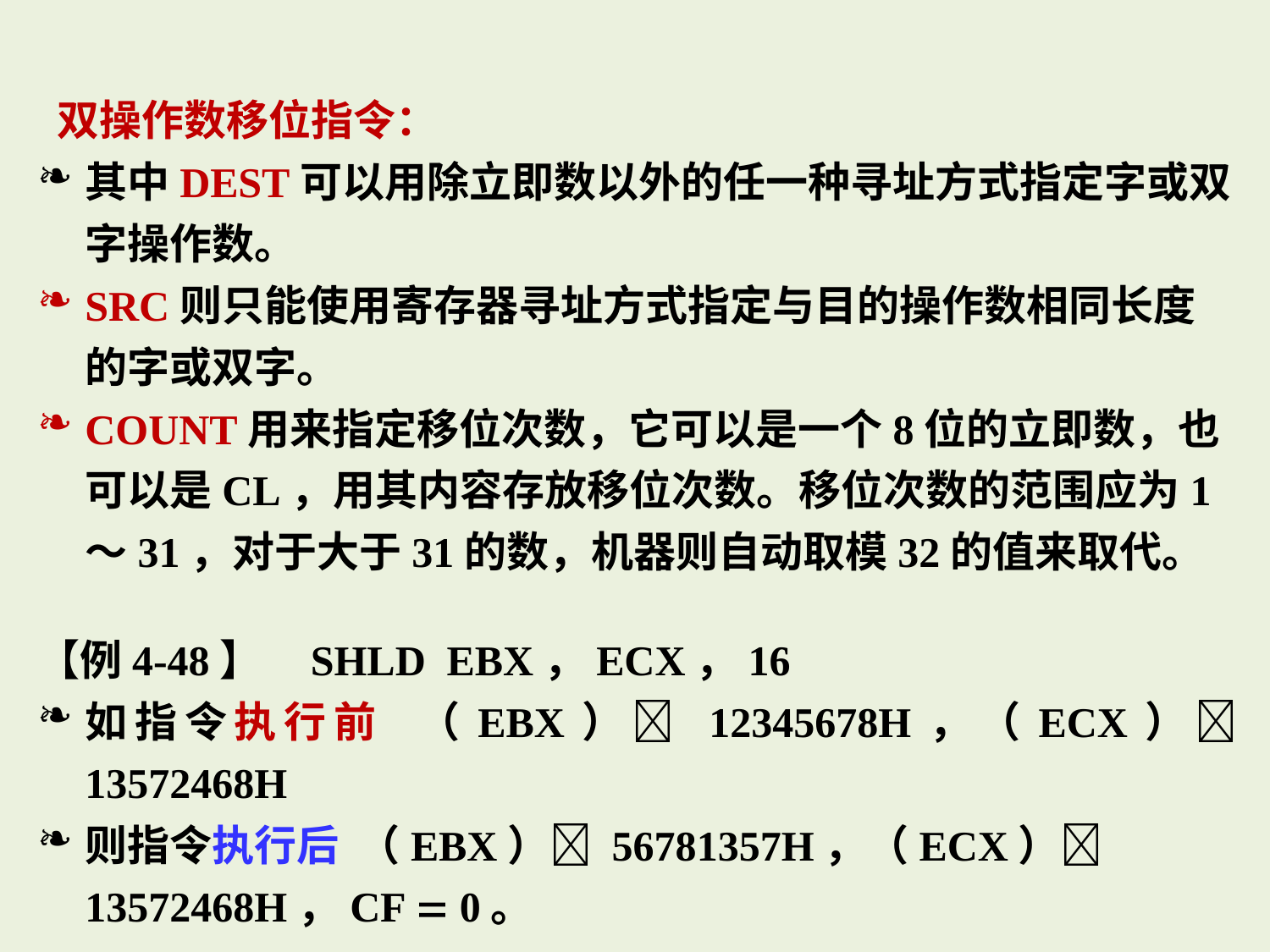

双操作数移位指令：
其中DEST可以用除立即数以外的任一种寻址方式指定字或双字操作数。
SRC则只能使用寄存器寻址方式指定与目的操作数相同长度的字或双字。
COUNT用来指定移位次数，它可以是一个8位的立即数，也可以是CL，用其内容存放移位次数。移位次数的范围应为1～31，对于大于31的数，机器则自动取模32的值来取代。
【例4-48】    SHLD  EBX，ECX，16
如指令执行前  （EBX）= 12345678H，（ECX）= 13572468H
则指令执行后  （EBX）= 56781357H，（ECX）= 13572468H，CF = 0。
183